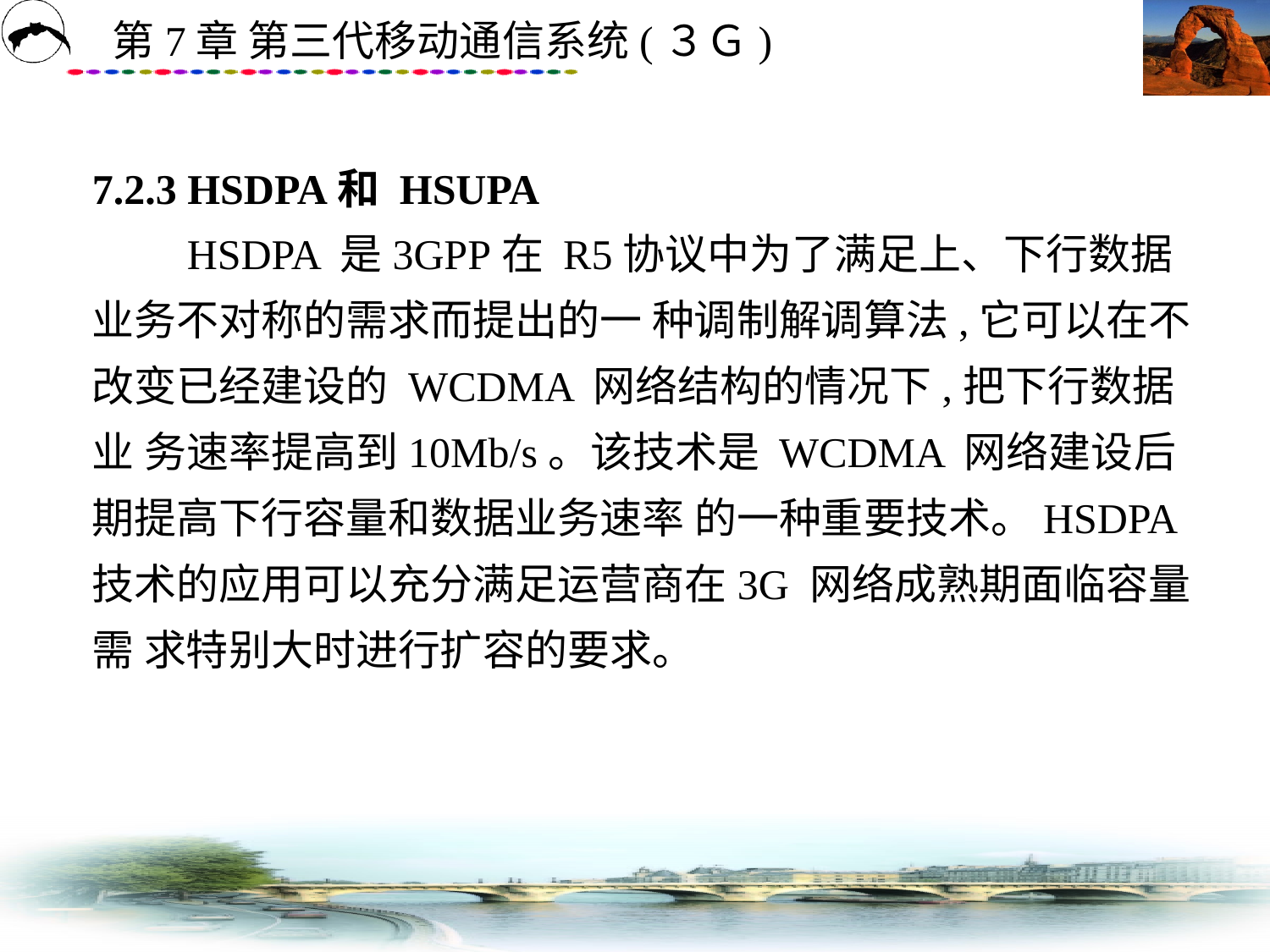

# 7.2.3 HSDPA和 HSUPA 　　HSDPA 是3GPP在 R5协议中为了满足上、下行数据业务不对称的需求而提出的一 种调制解调算法,它可以在不改变已经建设的 WCDMA 网络结构的情况下,把下行数据业 务速率提高到10Mb/s。该技术是 WCDMA 网络建设后期提高下行容量和数据业务速率 的一种重要技术。HSDPA 技术的应用可以充分满足运营商在3G 网络成熟期面临容量需 求特别大时进行扩容的要求。